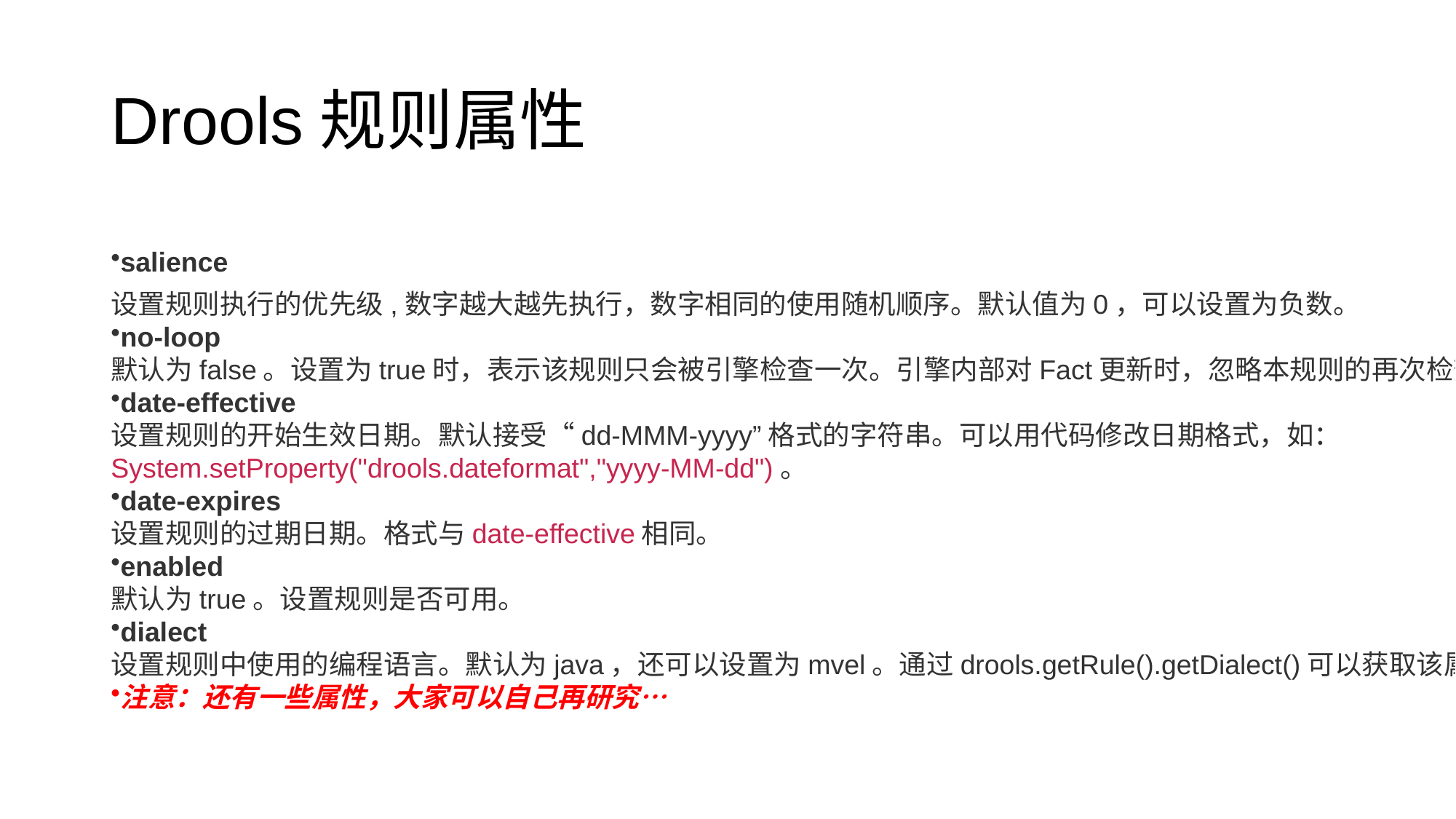

# Drools规则属性

salience
设置规则执行的优先级,数字越大越先执行，数字相同的使用随机顺序。默认值为0，可以设置为负数。
no-loop
默认为false。设置为true时，表示该规则只会被引擎检查一次。引擎内部对Fact更新时，忽略本规则的再次检查。
date-effective
设置规则的开始生效日期。默认接受“dd-MMM-yyyy”格式的字符串。可以用代码修改日期格式，如：
System.setProperty("drools.dateformat","yyyy-MM-dd")。
date-expires
设置规则的过期日期。格式与date-effective相同。
enabled
默认为true。设置规则是否可用。
dialect
设置规则中使用的编程语言。默认为java，还可以设置为mvel。通过drools.getRule().getDialect()可以获取该属性的设置。
注意：还有一些属性，大家可以自己再研究…